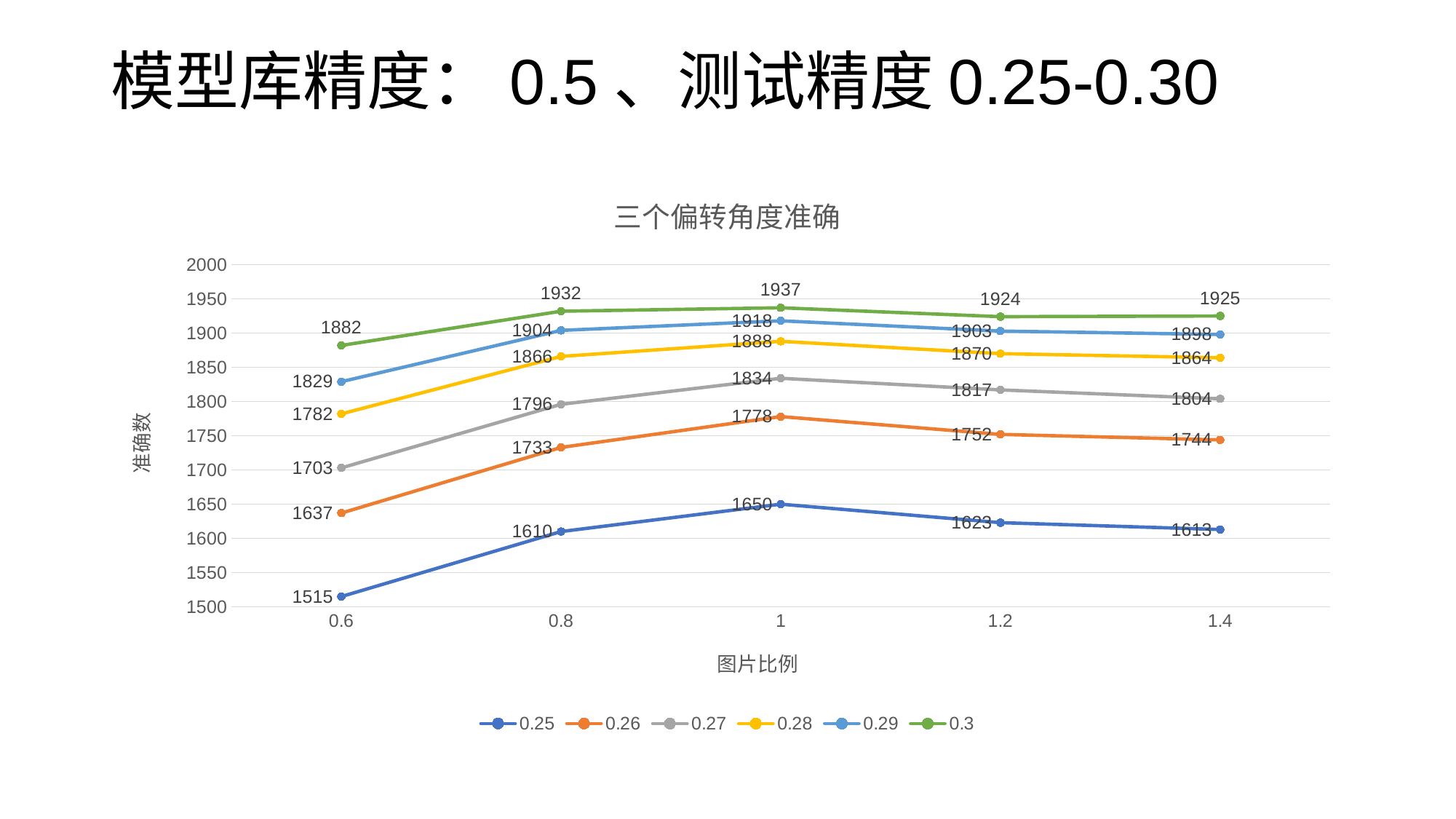

# 模型库精度：0.5、测试精度0.25-0.30

### Chart: 三个偏转角度准确

| Category | 0.25 | 0.26 | 0.27 | 0.28 | 0.29 | 0.3 |
|---|---|---|---|---|---|---|
| 0.6 | 1515.0 | 1637.0 | 1703.0 | 1782.0 | 1829.0 | 1882.0 |
| 0.8 | 1610.0 | 1733.0 | 1796.0 | 1866.0 | 1904.0 | 1932.0 |
| 1 | 1650.0 | 1778.0 | 1834.0 | 1888.0 | 1918.0 | 1937.0 |
| 1.2 | 1623.0 | 1752.0 | 1817.0 | 1870.0 | 1903.0 | 1924.0 |
| 1.4 | 1613.0 | 1744.0 | 1804.0 | 1864.0 | 1898.0 | 1925.0 |